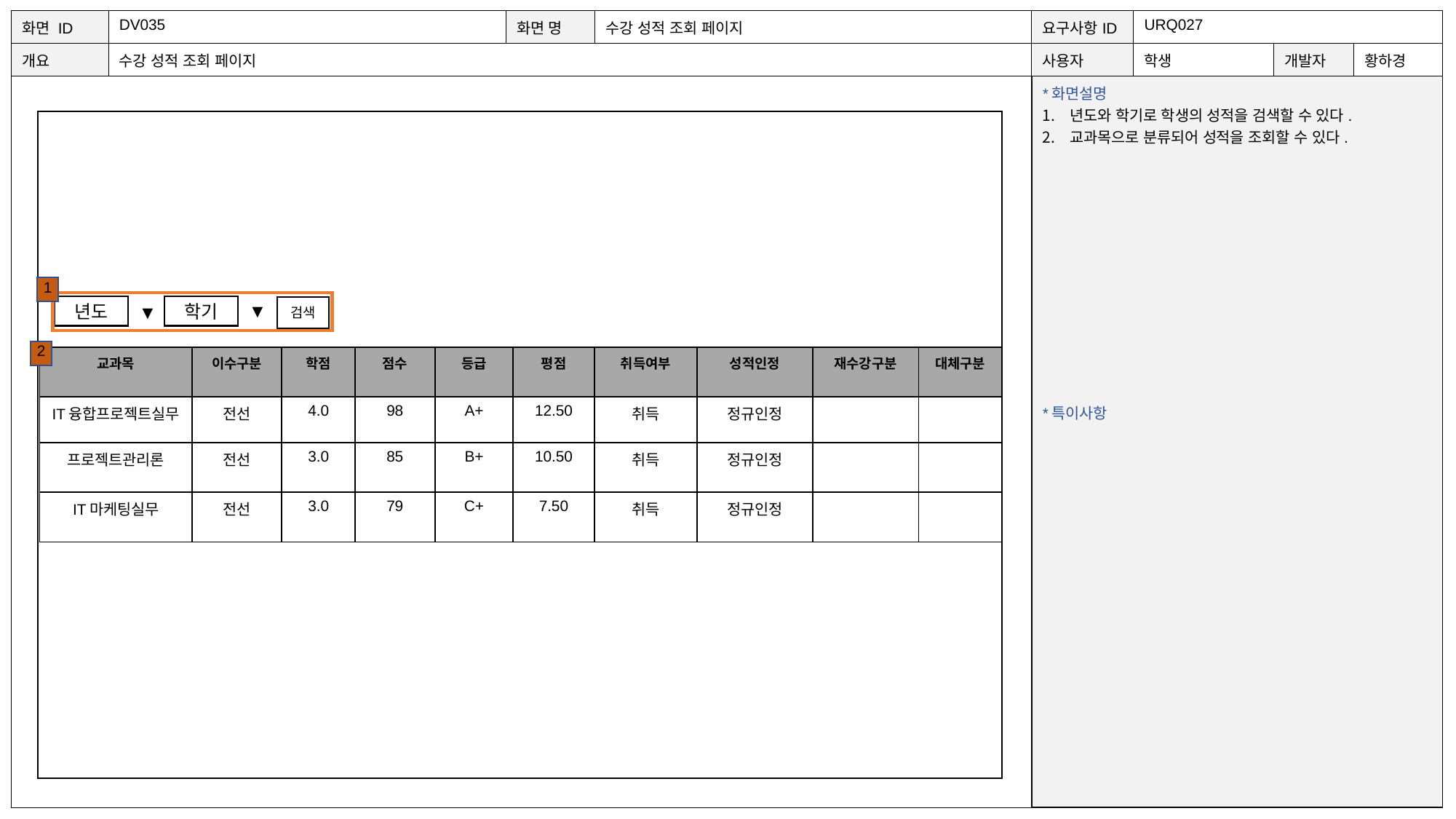

| 화면 ID | DV035 | 화면 명 | 수강 성적 조회 페이지 | 요구사항ID | URQ027 |  |  |
| --- | --- | --- | --- | --- | --- | --- | --- |
| 개요 | 수강 성적 조회 페이지 |  |  | 사용자 | 학생 | 개발자 | 황하경 |
|  |  |  |  | \*화면설명 년도와 학기로 학생의 성적을 검색할 수 있다. 교과목으로 분류되어 성적을 조회할 수 있다. \*특이사항 |  |  |  |

1

▼
년도
▼
학기
검색
2
| 교과목 | 이수구분 | 학점 | 점수 | 등급 | 평점 | 취득여부 | 성적인정 | 재수강구분 | 대체구분 |
| --- | --- | --- | --- | --- | --- | --- | --- | --- | --- |
| IT융합프로젝트실무 | 전선 | 4.0 | 98 | A+ | 12.50 | 취득 | 정규인정 |  |  |
| 프로젝트관리론 | 전선 | 3.0 | 85 | B+ | 10.50 | 취득 | 정규인정 |  |  |
| IT마케팅실무 | 전선 | 3.0 | 79 | C+ | 7.50 | 취득 | 정규인정 |  |  |